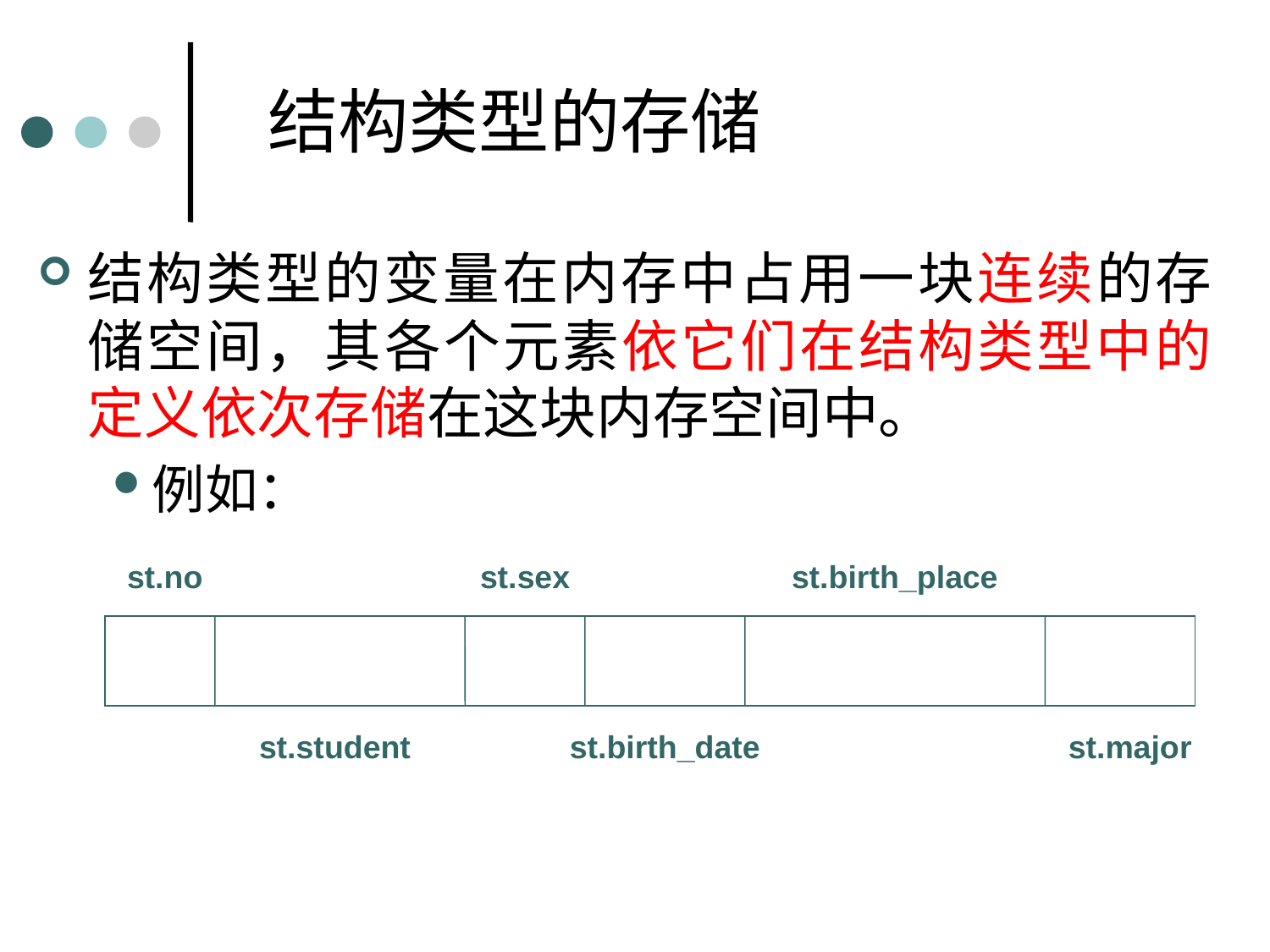

结构类型的存储
结构类型的变量在内存中占用一块连续的存储空间，其各个元素依它们在结构类型中的定义依次存储在这块内存空间中。
例如：
st.no
st.sex
st.birth_place

st.student
st.birth_date
st.major